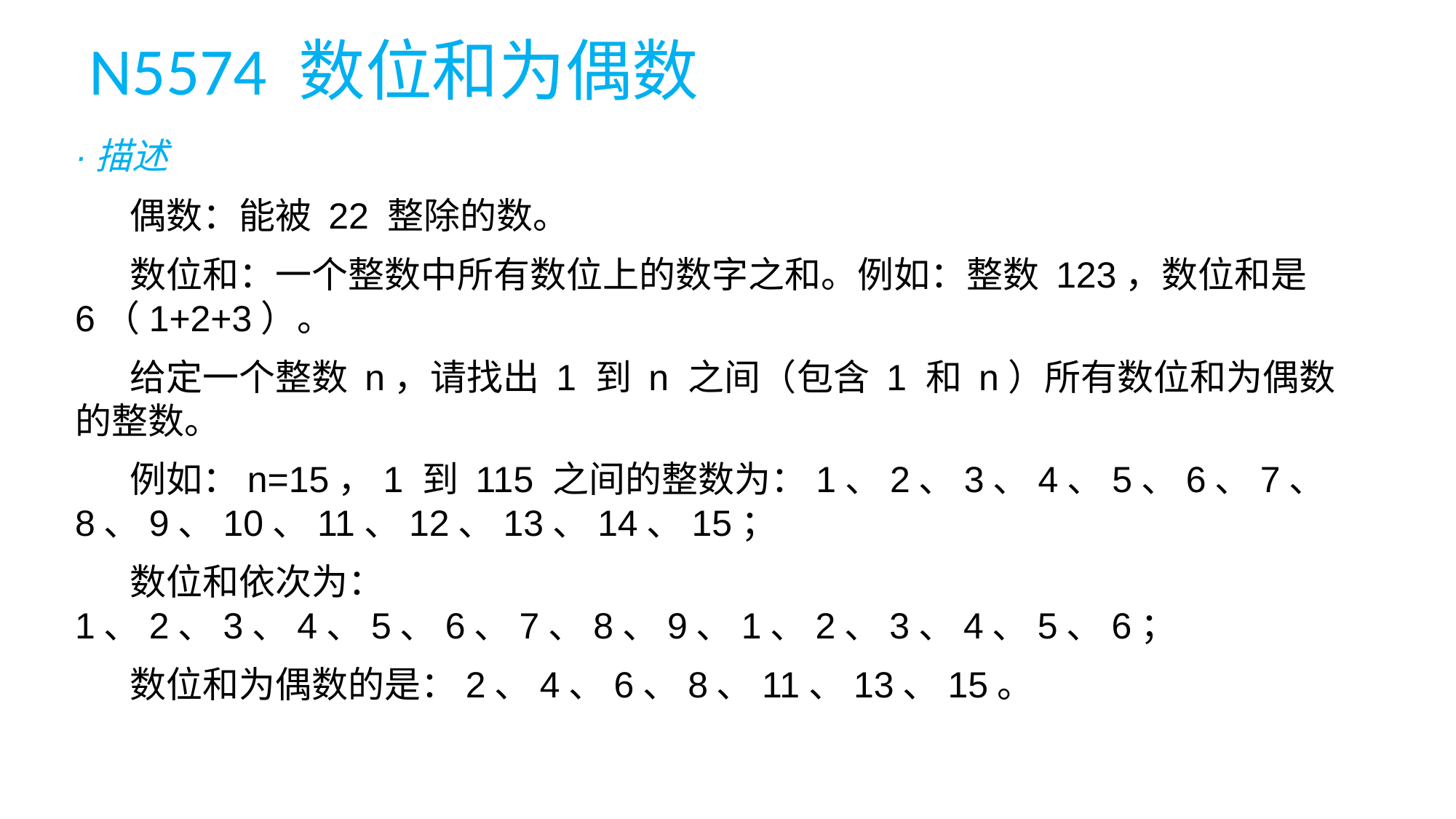

# N5574 数位和为偶数
·描述
偶数：能被 22 整除的数。
数位和：一个整数中所有数位上的数字之和。例如：整数 123，数位和是 6（1+2+3）。
给定一个整数 n，请找出 1 到 n 之间（包含 1 和 n）所有数位和为偶数的整数。
例如：n=15，1 到 115 之间的整数为：1、2、3、4、5、6、7、8、9、10、11、12、13、14、15；
数位和依次为：1、2、3、4、5、6、7、8、9、1、2、3、4、5、6；
数位和为偶数的是：2、4、6、8、11、13、15。